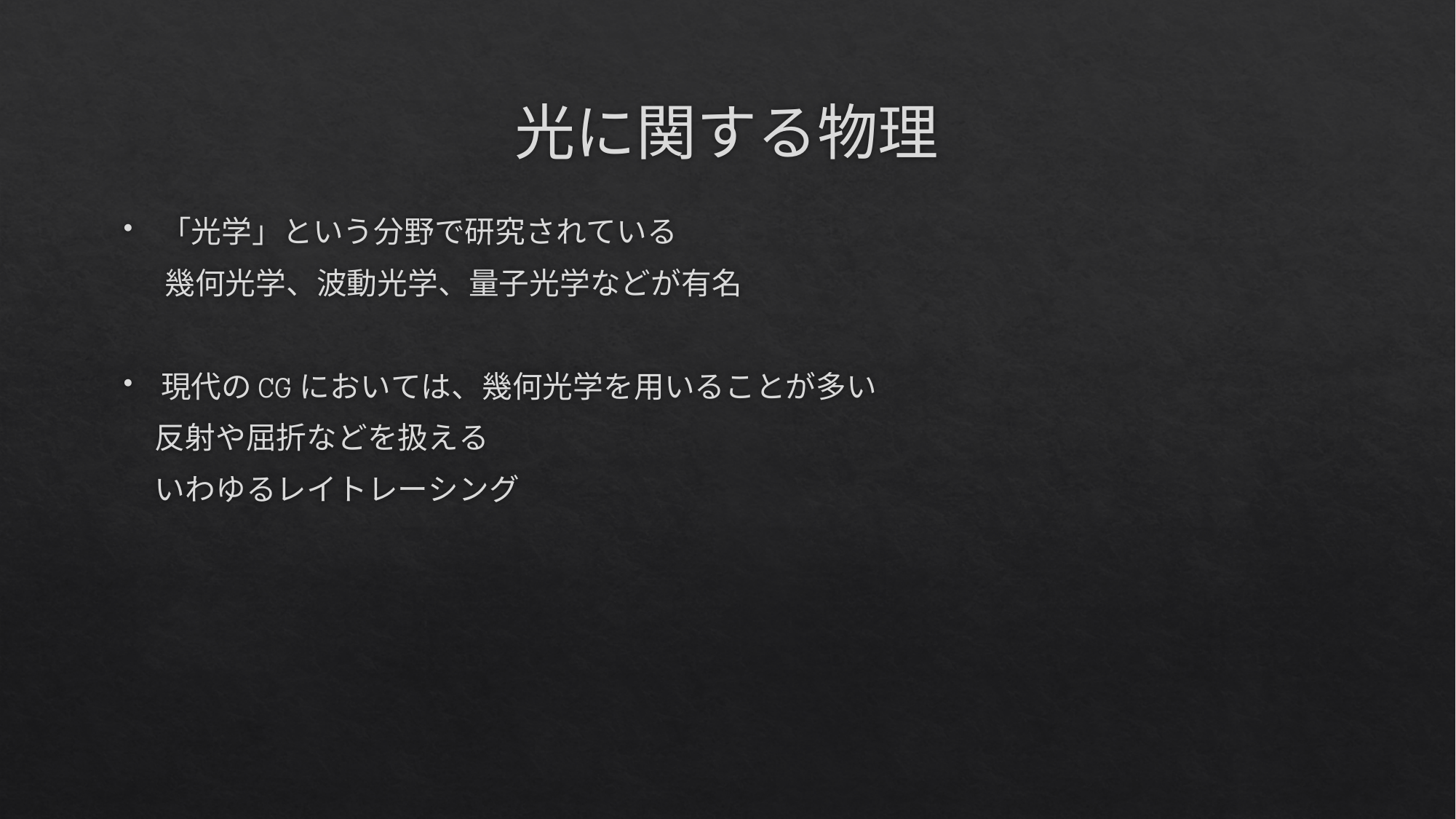

# 光に関する物理
「光学」という分野で研究されている
  幾何光学、波動光学、量子光学などが有名

現代のCGにおいては、幾何光学を用いることが多い
　反射や屈折などを扱える
　いわゆるレイトレーシング